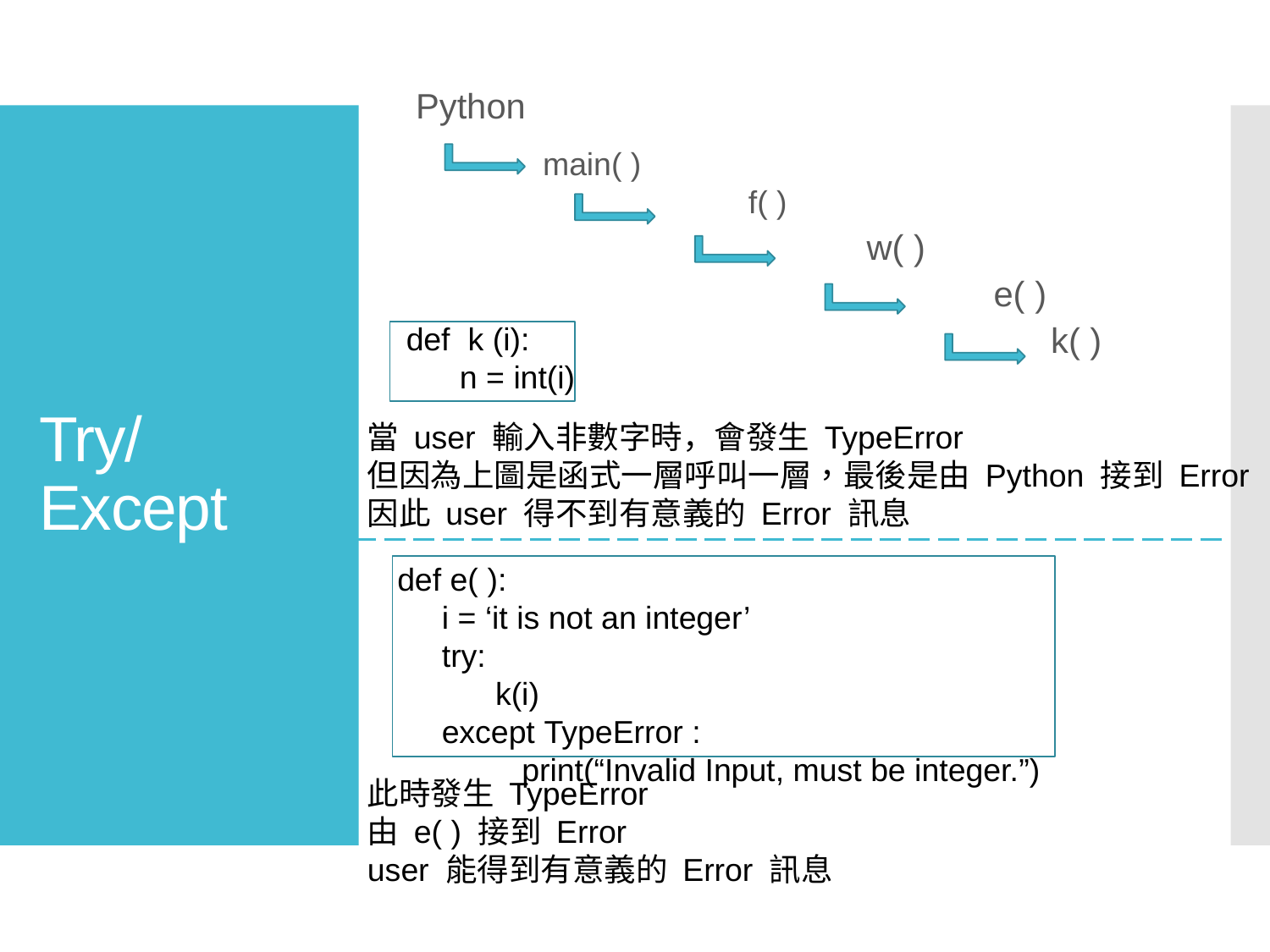

Python
	main( )
	 f( )
		w( )
 		e( )
 		k( )

# Try/Except

def  k (i):
      n = int(i)

當 user 輸入非數字時，會發生 TypeError
但因為上圖是函式一層呼叫一層，最後是由 Python 接到 Error
因此 user 得不到有意義的 Error 訊息
def e( ):
     i = ‘it is not an integer’
     try:
           k(i)
     except TypeError :
              print(“Invalid Input, must be integer.”)

此時發生 TypeError
由 e( ) 接到 Error
user 能得到有意義的 Error 訊息